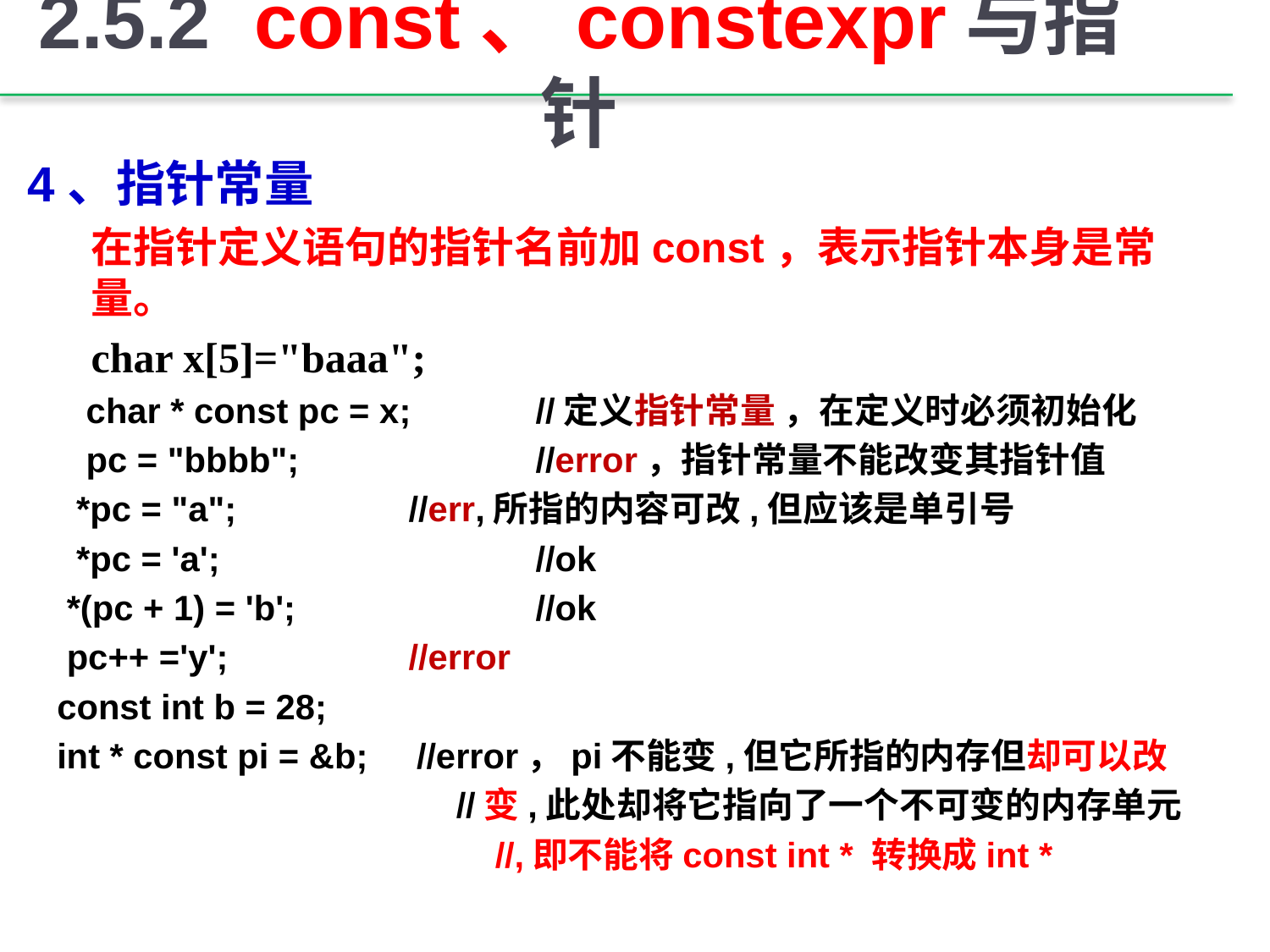

# 2.5.2  const、constexpr与指针
4、指针常量
在指针定义语句的指针名前加const，表示指针本身是常量。
char x[5]="baaa";
      char * const pc = x;	//定义指针常量 ，在定义时必须初始化
      pc = "bbbb";		//error，指针常量不能改变其指针值
     *pc = "a"; 		//err,所指的内容可改,但应该是单引号
     *pc = 'a';       		//ok
    *(pc + 1) = 'b';		//ok
    pc++ ='y';    		//error
   const int b = 28;
   int * const pi = &b;     //error，pi不能变,但它所指的内存但却可以改
                                            //变,此处却将它指向了一个不可变的内存单元
                                                //,即不能将const int * 转换成int *